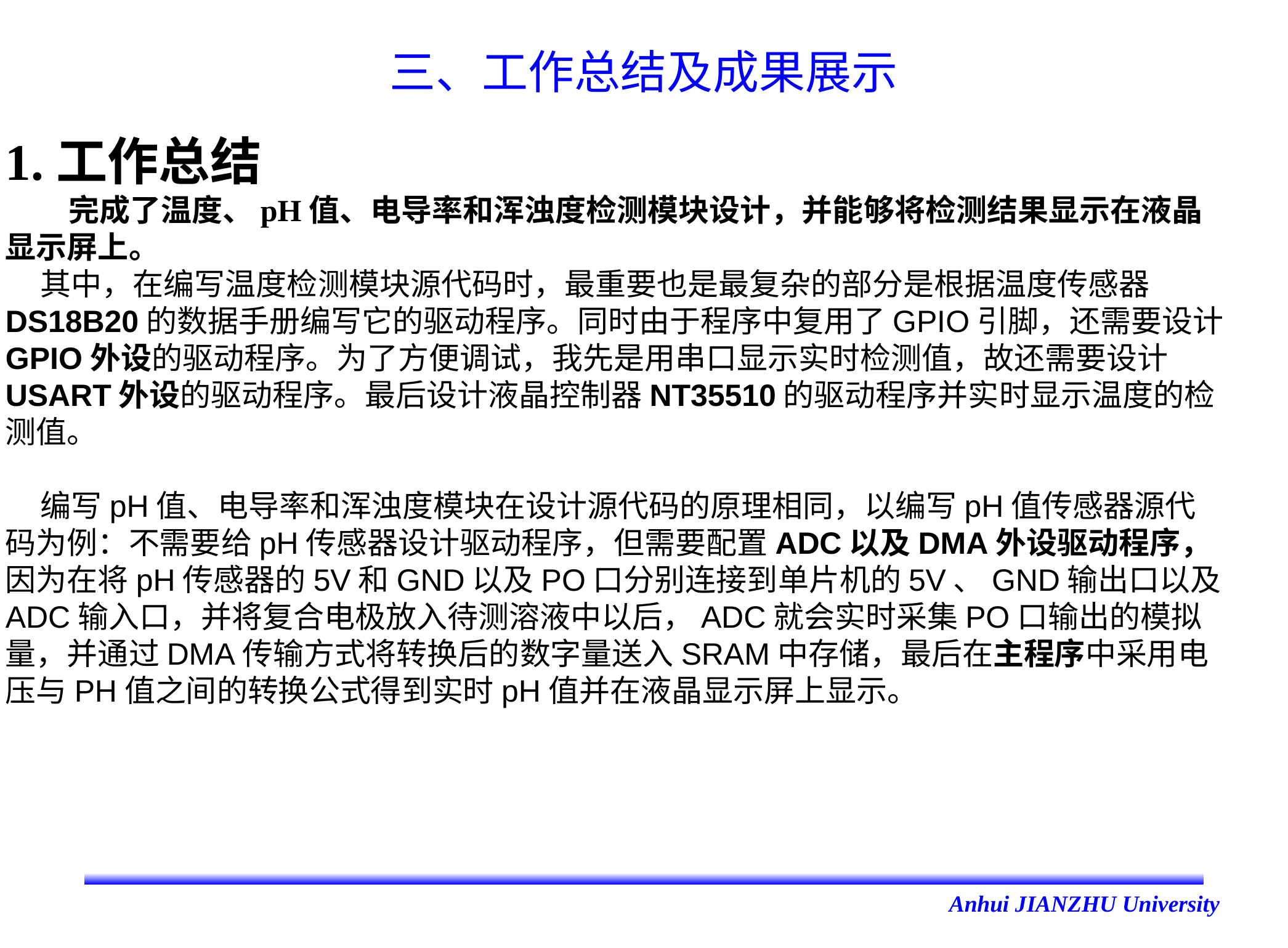

# 三、工作总结及成果展示
1.工作总结
        完成了温度、pH值、电导率和浑浊度检测模块设计，并能够将检测结果显示在液晶显示屏上。
    其中，在编写温度检测模块源代码时，最重要也是最复杂的部分是根据温度传感器DS18B20的数据手册编写它的驱动程序。同时由于程序中复用了GPIO引脚，还需要设计GPIO外设的驱动程序。为了方便调试，我先是用串口显示实时检测值，故还需要设计USART外设的驱动程序。最后设计液晶控制器NT35510的驱动程序并实时显示温度的检测值。

    编写pH值、电导率和浑浊度模块在设计源代码的原理相同，以编写pH值传感器源代码为例：不需要给pH传感器设计驱动程序，但需要配置ADC以及DMA外设驱动程序，因为在将pH传感器的5V和GND以及PO口分别连接到单片机的5V、GND输出口以及ADC输入口，并将复合电极放入待测溶液中以后，ADC就会实时采集PO口输出的模拟量，并通过DMA传输方式将转换后的数字量送入SRAM中存储，最后在主程序中采用电压与PH值之间的转换公式得到实时pH值并在液晶显示屏上显示。